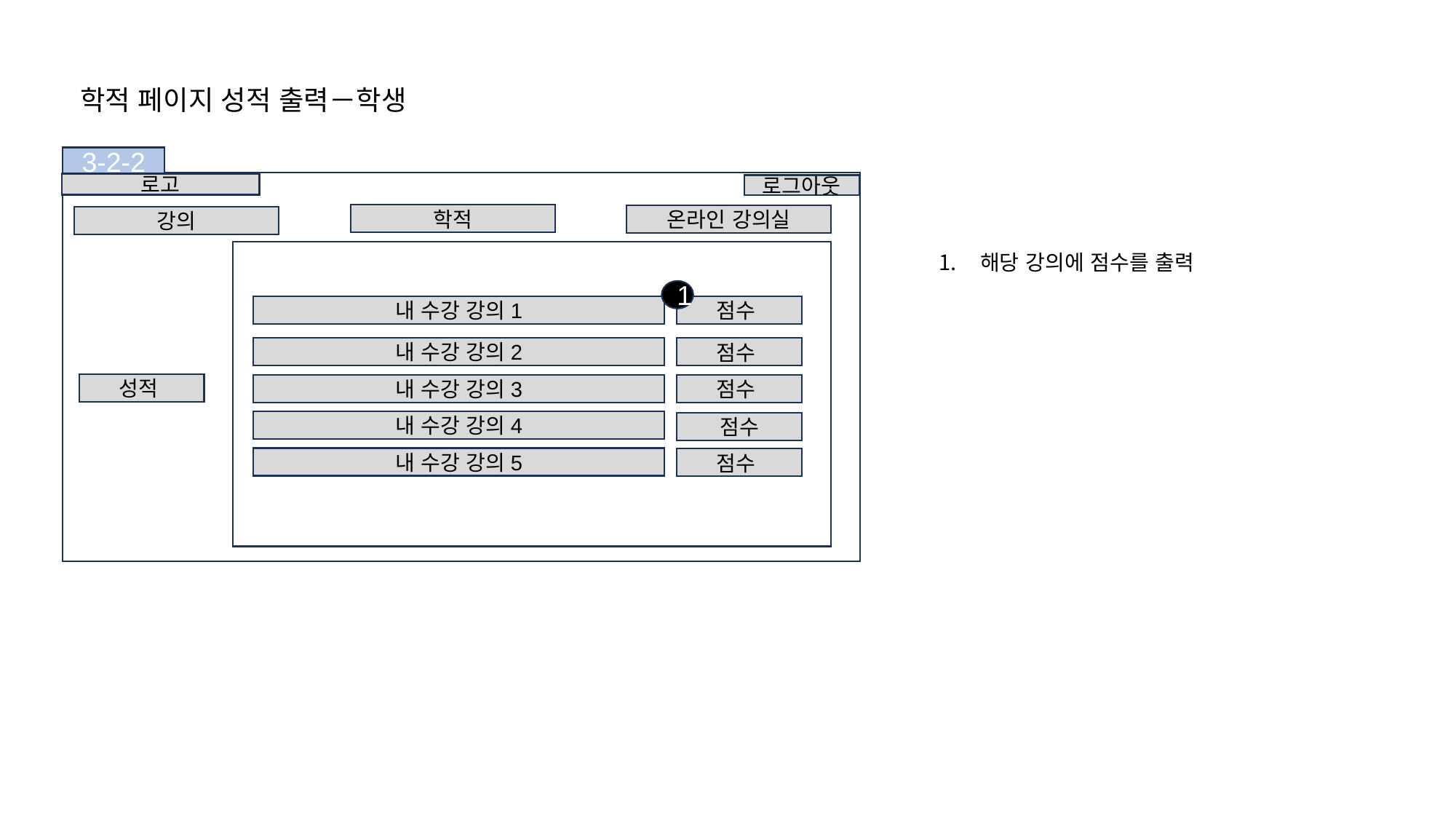

학적 페이지 성적 출력－학생
3-2-2

로고
로그아웃
학적
온라인 강의실
강의

해당 강의에 점수를 출력

1
내 수강 강의1
점수
내 수강 강의2
점수
성적
내 수강 강의3
점수
내 수강 강의4
점수
내 수강 강의5
점수